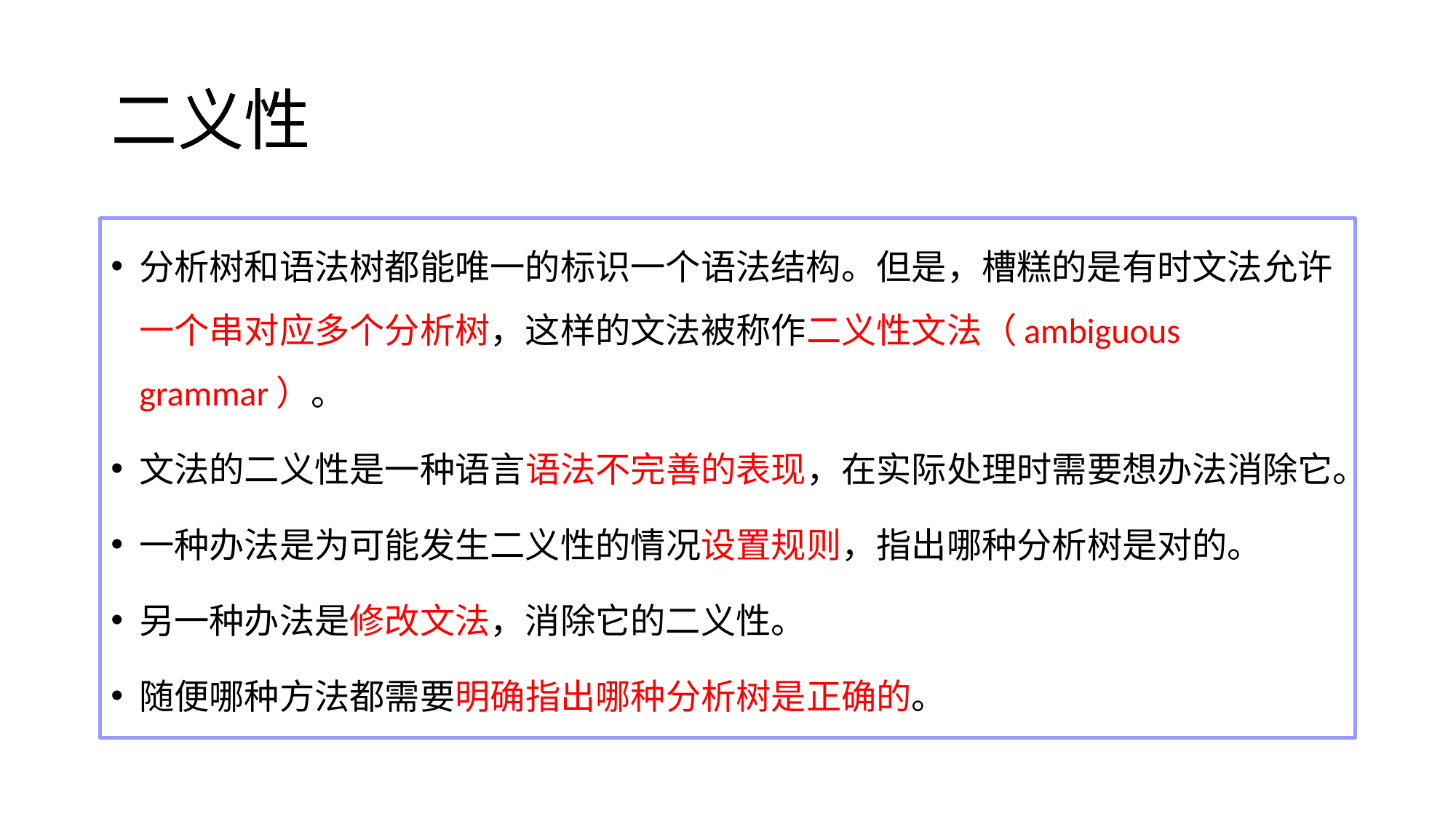

# 二义性
分析树和语法树都能唯一的标识一个语法结构。但是，槽糕的是有时文法允许一个串对应多个分析树，这样的文法被称作二义性文法（ambiguous grammar）。
文法的二义性是一种语言语法不完善的表现，在实际处理时需要想办法消除它。
一种办法是为可能发生二义性的情况设置规则，指出哪种分析树是对的。
另一种办法是修改文法，消除它的二义性。
随便哪种方法都需要明确指出哪种分析树是正确的。